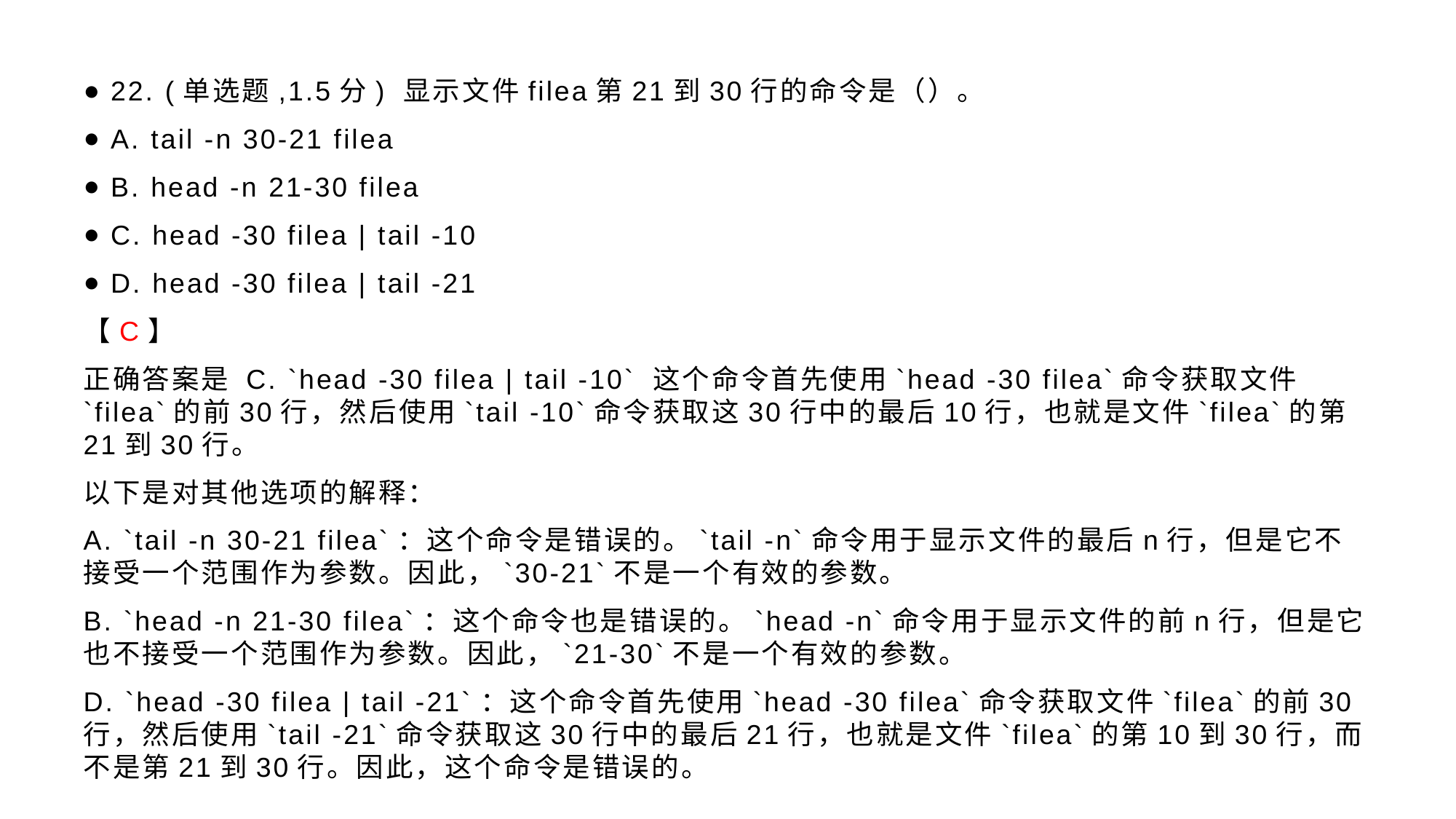

22. (单选题,1.5分) 显示文件filea第21到30行的命令是（）。
A. tail -n 30-21 filea
B. head -n 21-30 filea
C. head -30 filea | tail -10
D. head -30 filea | tail -21
【C】
正确答案是 C. `head -30 filea | tail -10` 这个命令首先使用`head -30 filea`命令获取文件`filea`的前30行，然后使用`tail -10`命令获取这30行中的最后10行，也就是文件`filea`的第21到30行。
以下是对其他选项的解释：
A. `tail -n 30-21 filea`：这个命令是错误的。`tail -n`命令用于显示文件的最后n行，但是它不接受一个范围作为参数。因此，`30-21`不是一个有效的参数。
B. `head -n 21-30 filea`：这个命令也是错误的。`head -n`命令用于显示文件的前n行，但是它也不接受一个范围作为参数。因此，`21-30`不是一个有效的参数。
D. `head -30 filea | tail -21`：这个命令首先使用`head -30 filea`命令获取文件`filea`的前30行，然后使用`tail -21`命令获取这30行中的最后21行，也就是文件`filea`的第10到30行，而不是第21到30行。因此，这个命令是错误的。